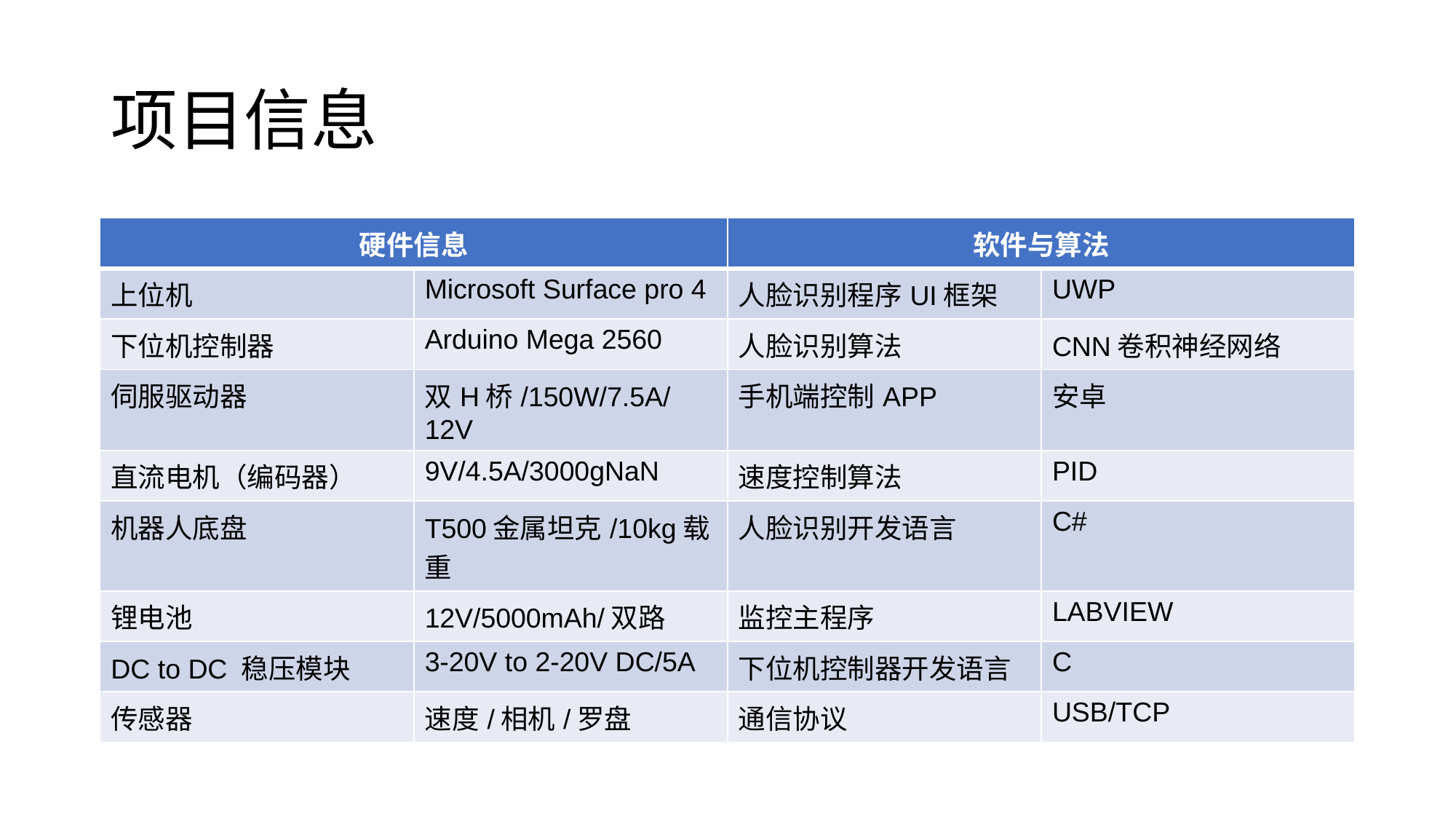

# 项目信息
| 硬件信息 |  | 软件与算法 |  |
| --- | --- | --- | --- |
| 上位机 | Microsoft Surface pro 4 | 人脸识别程序UI框架 | UWP |
| 下位机控制器 | Arduino Mega 2560 | 人脸识别算法 | CNN卷积神经网络 |
| 伺服驱动器 | 双H桥/150W/7.5A/12V | 手机端控制APP | 安卓 |
| 直流电机（编码器） | 9V/4.5A/3000gNaN | 速度控制算法 | PID |
| 机器人底盘 | T500金属坦克/10kg载重 | 人脸识别开发语言 | C# |
| 锂电池 | 12V/5000mAh/双路 | 监控主程序 | LABVIEW |
| DC to DC 稳压模块 | 3-20V to 2-20V DC/5A | 下位机控制器开发语言 | C |
| 传感器 | 速度/相机/罗盘 | 通信协议 | USB/TCP |